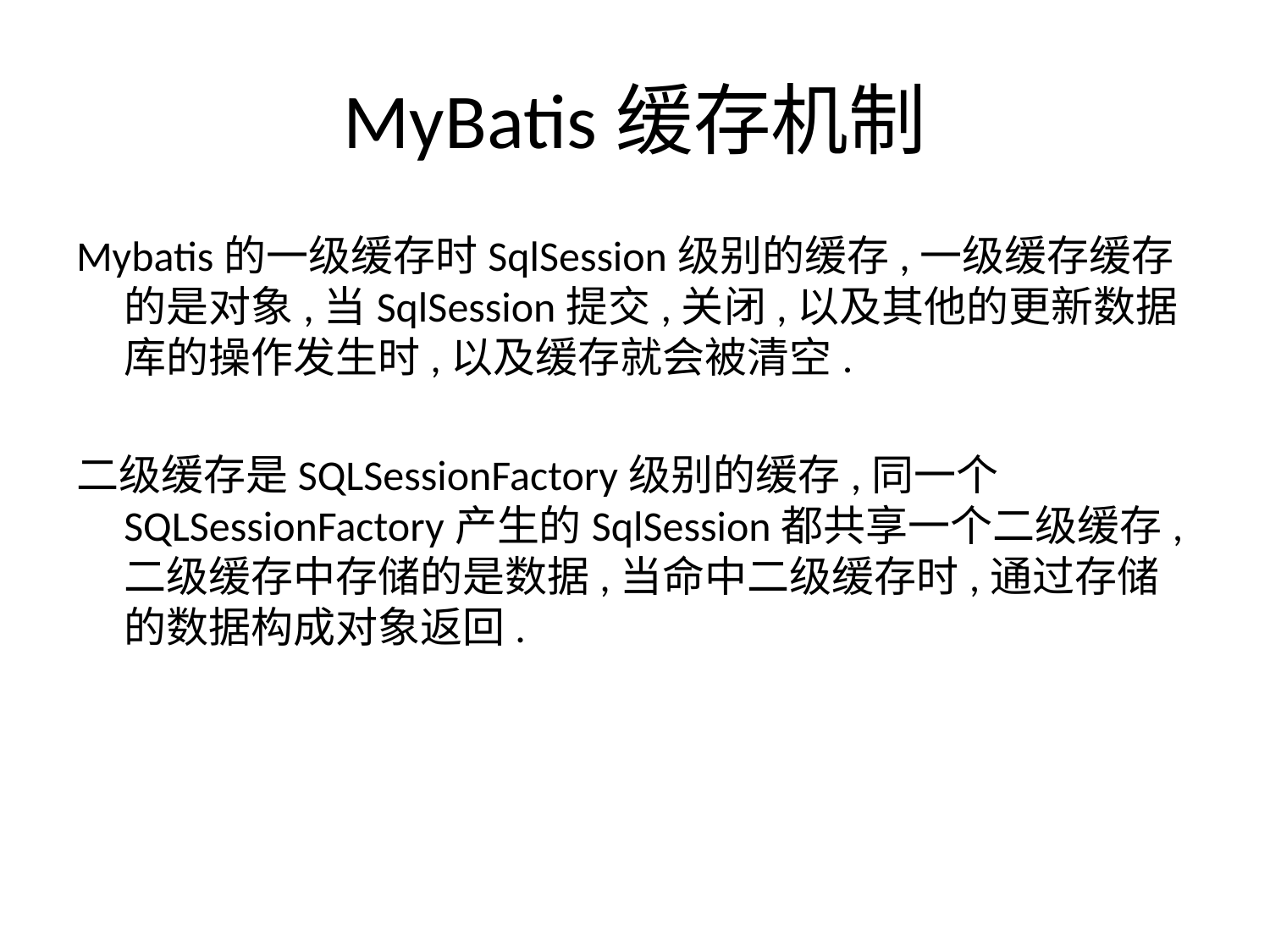

# MyBatis缓存机制
Mybatis的一级缓存时SqlSession级别的缓存,一级缓存缓存的是对象,当SqlSession提交,关闭,以及其他的更新数据库的操作发生时,以及缓存就会被清空.

二级缓存是SQLSessionFactory级别的缓存,同一个SQLSessionFactory产生的SqlSession都共享一个二级缓存,二级缓存中存储的是数据,当命中二级缓存时,通过存储的数据构成对象返回.